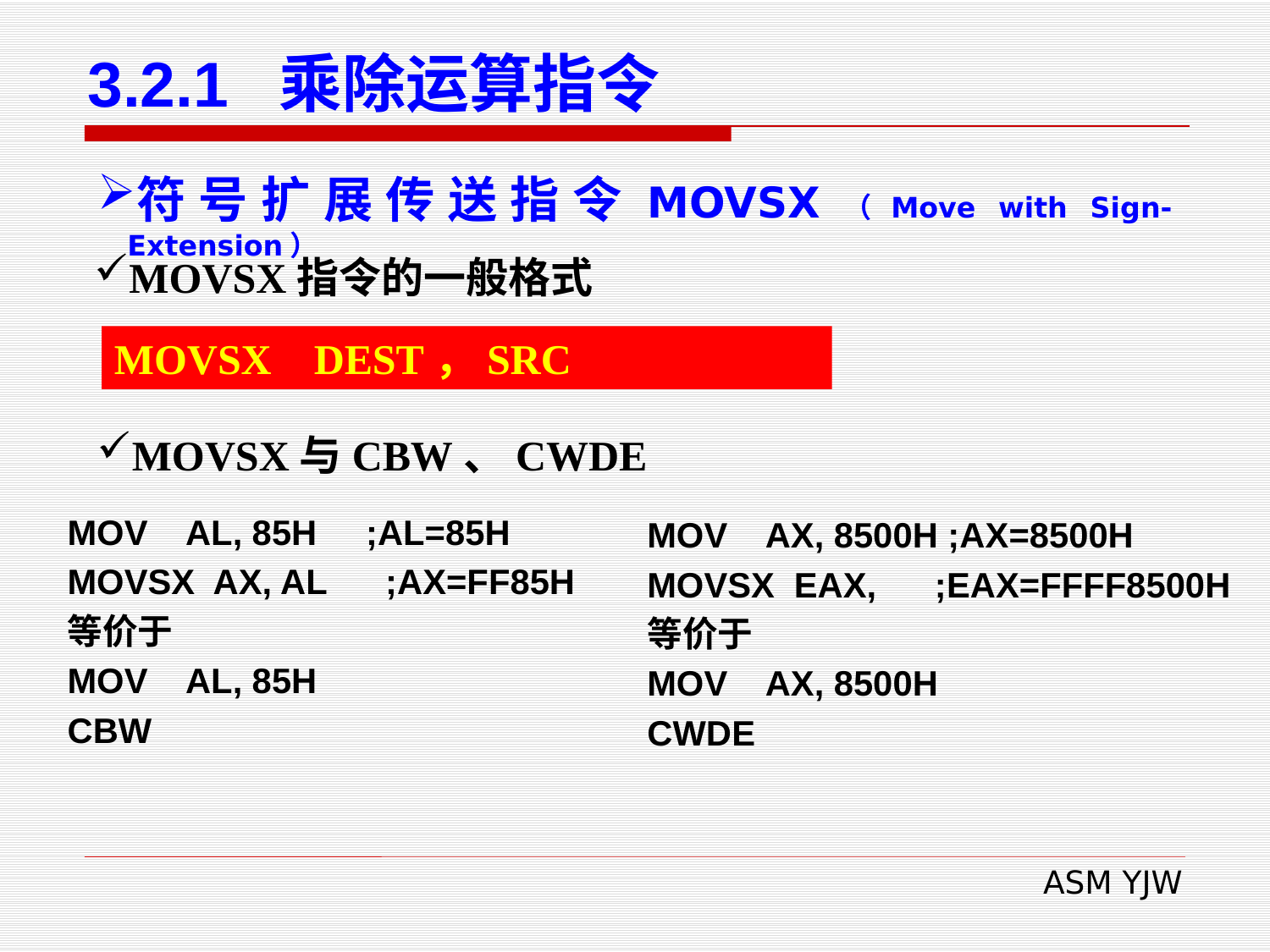

# 3.2.1  乘除运算指令
符号扩展传送指令MOVSX（Move with Sign-Extension）
MOVSX指令的一般格式
MOVSX    DEST，SRC
MOVSX与CBW、CWDE
MOV    AL, 85H     ;AL=85H
MOVSX  AX, AL      ;AX=FF85H
等价于
MOV    AL, 85H
CBW
MOV    AX, 8500H ;AX=8500H
MOVSX  EAX,      ;EAX=FFFF8500H
等价于
MOV    AX, 8500H
CWDE